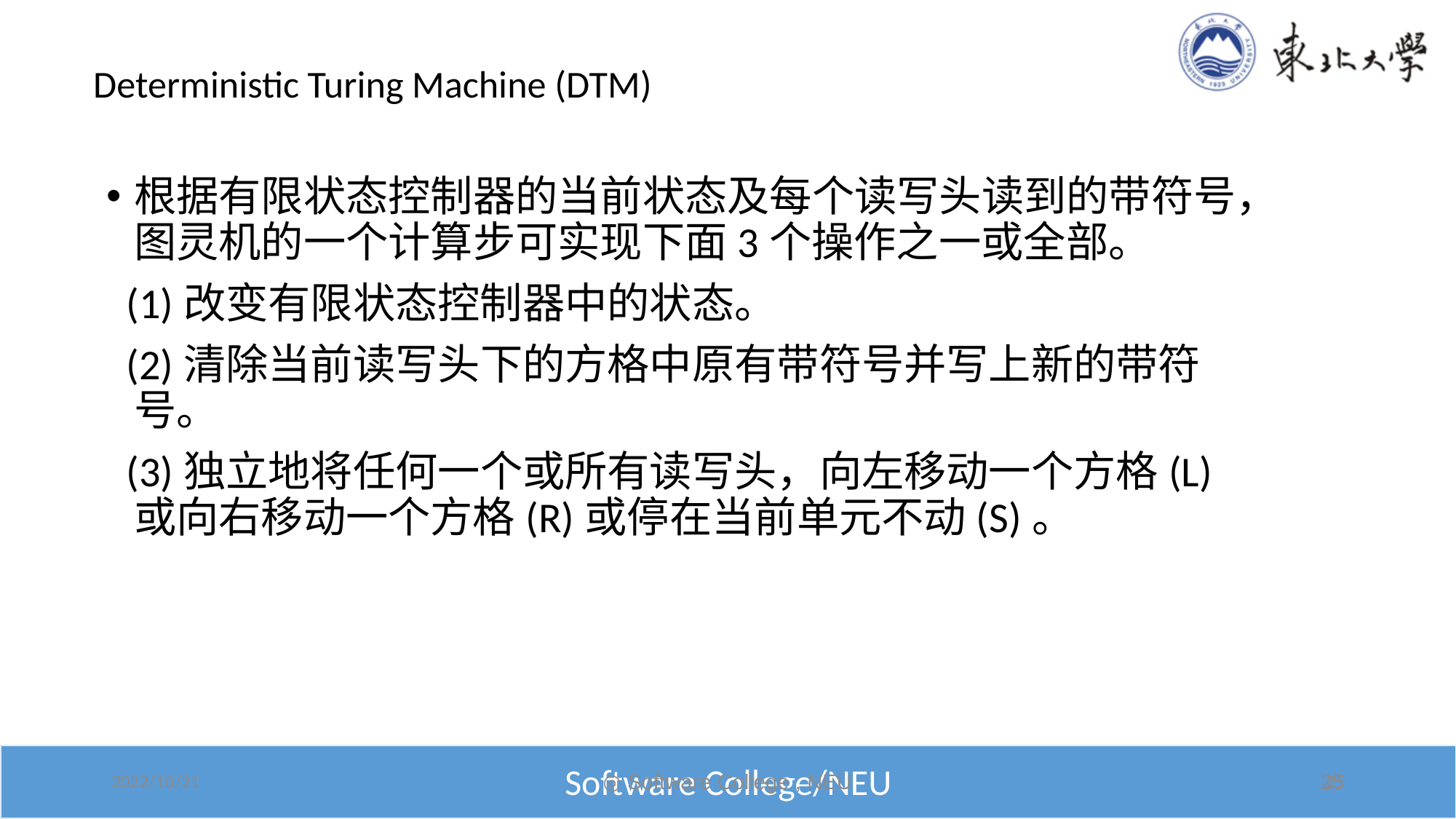

# Deterministic Turing Machine (DTM)
根据有限状态控制器的当前状态及每个读写头读到的带符号，图灵机的一个计算步可实现下面3个操作之一或全部。
  (1)改变有限状态控制器中的状态。
  (2)清除当前读写头下的方格中原有带符号并写上新的带符号。
  (3)独立地将任何一个或所有读写头，向左移动一个方格(L)或向右移动一个方格(R)或停在当前单元不动(S)。

◎ Software College , NEU
25